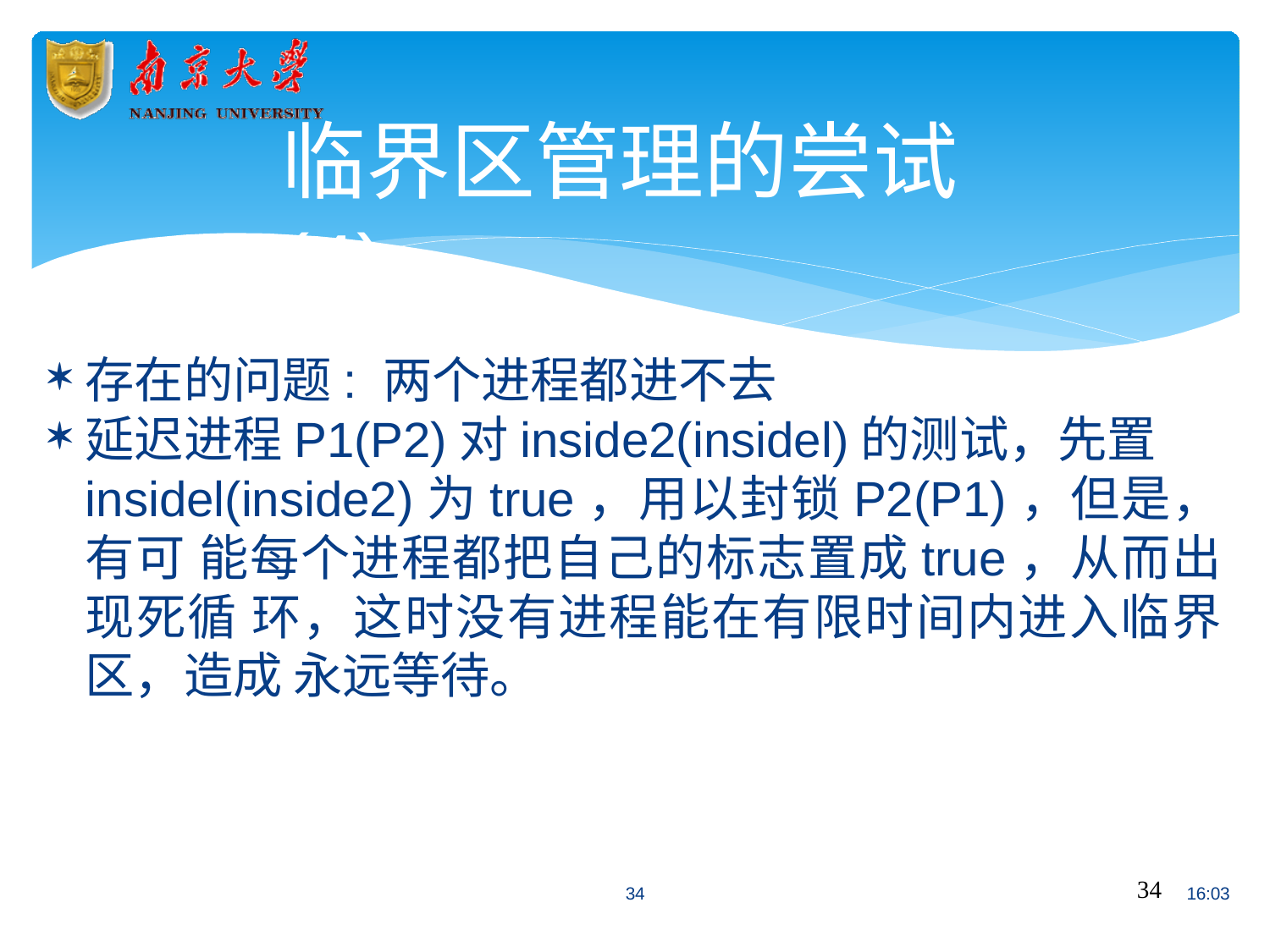

# 临界区管理的尝试 (4)

存在的问题: 两个进程都进不去
延迟进程P1(P2)对inside2(insidel)的测试，先置
insidel(inside2)为true，用以封锁P2(P1)，但是，有可 能每个进程都把自己的标志置成true，从而出现死循 环，这时没有进程能在有限时间内进入临界区，造成 永远等待。
34
34
16:03